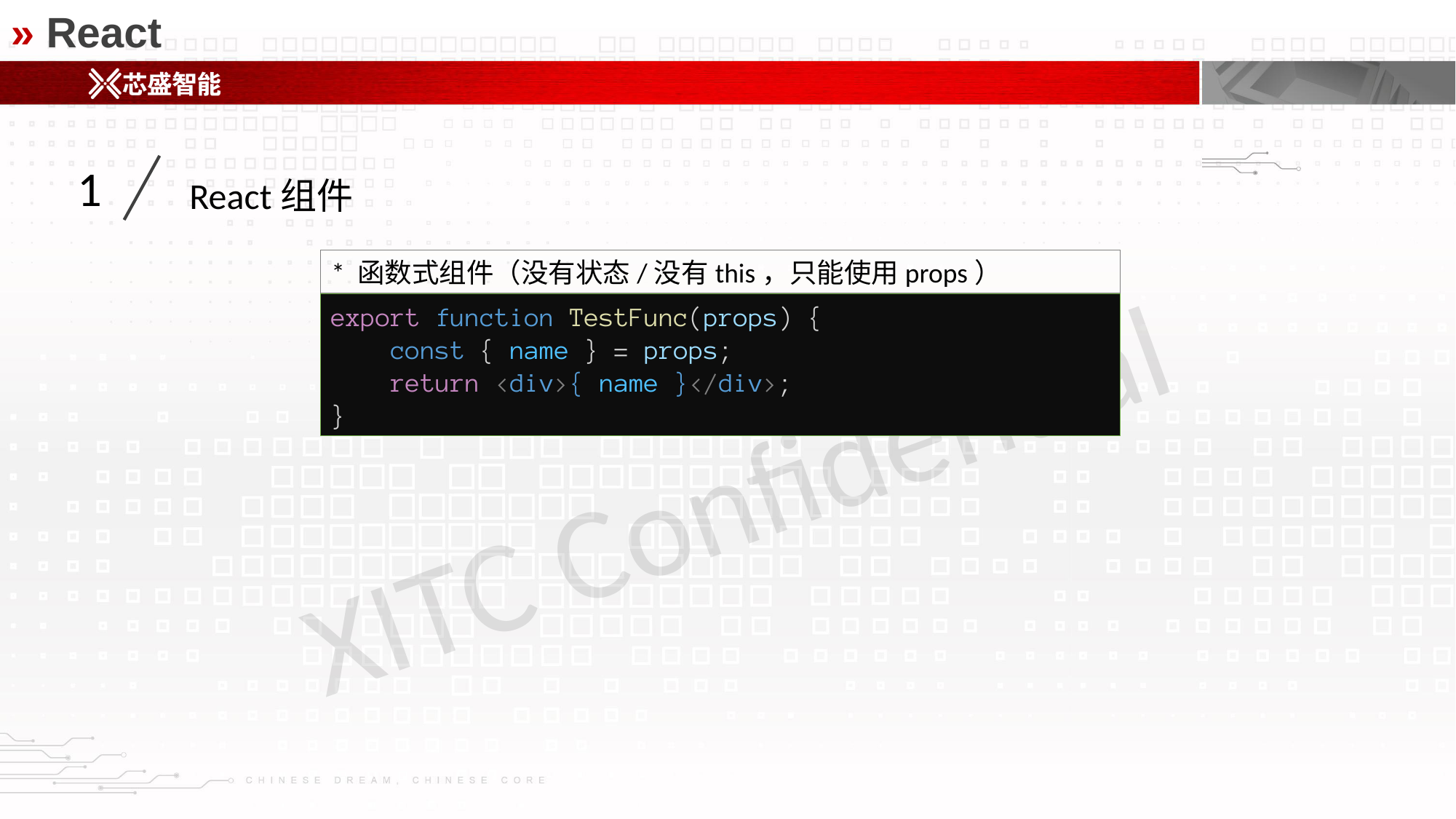

» React
1
React组件
* 函数式组件（没有状态/没有this，只能使用props）
export function TestFunc(props) {
    const { name } = props;
    return <div>{ name }</div>;
}